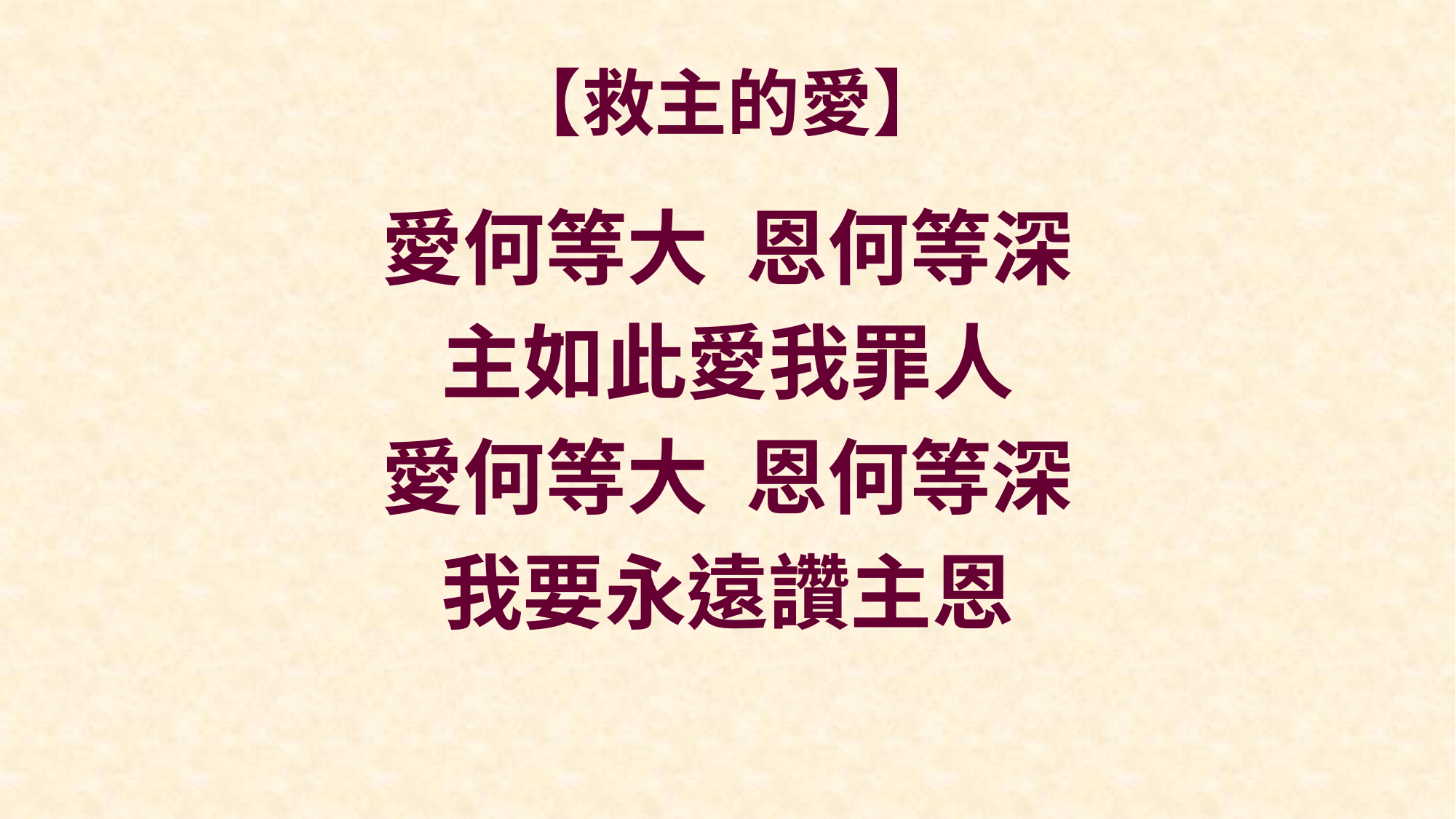

# 【救主的愛】
愛何等大  恩何等深
主如此愛我罪人
愛何等大  恩何等深
我要永遠讚主恩